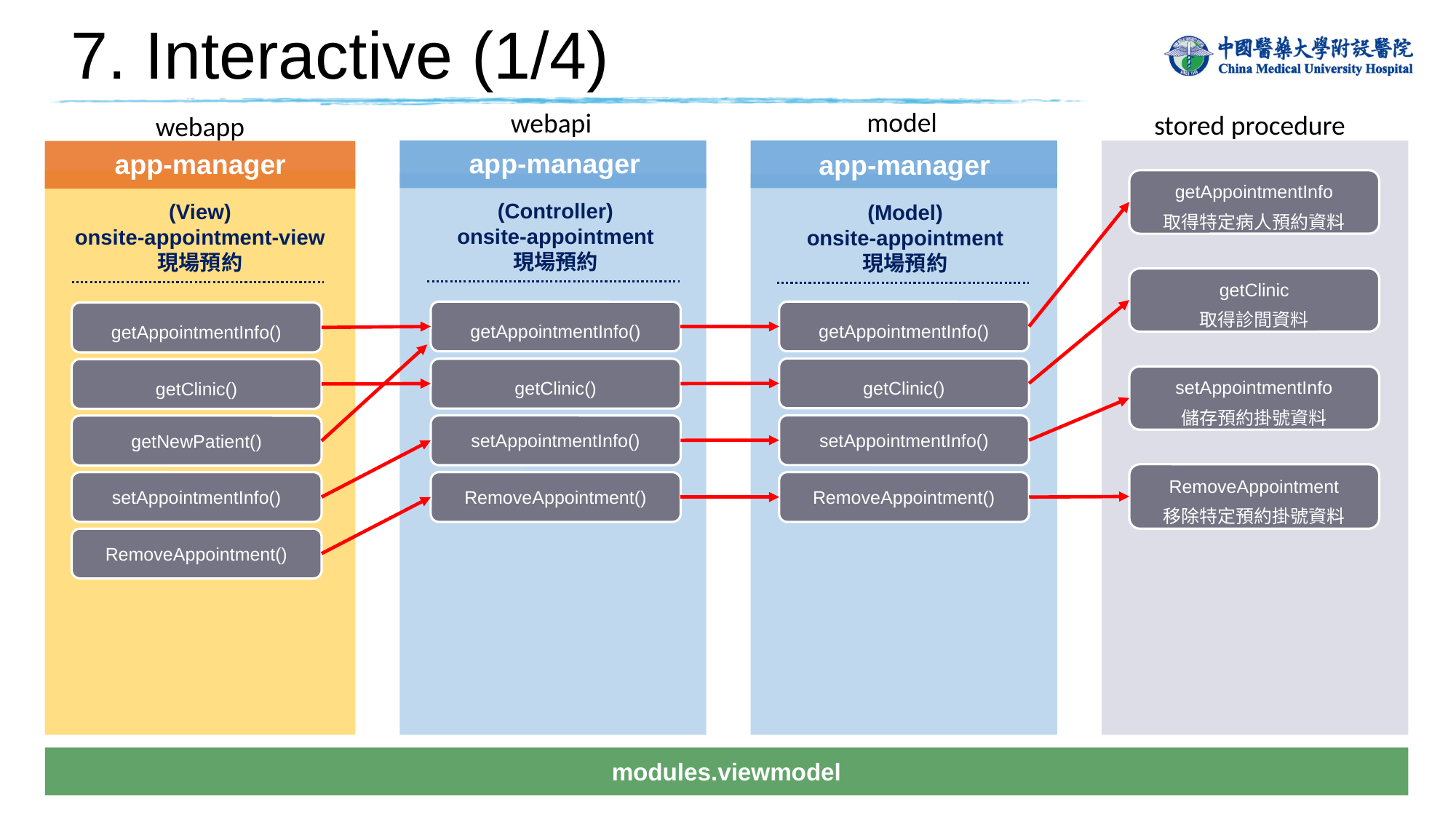

# 7. Interactive (1/4)
model
webapi
stored procedure
webapp

app-manager
app-manager
app-manager

getAppointmentInfo
取得特定病人預約資料

(Controller)
onsite-appointment
現場預約
(View)
onsite-appointment-view
現場預約
(Model)
onsite-appointment
現場預約
getClinic
取得診間資料
getAppointmentInfo()
getAppointmentInfo()
getAppointmentInfo()
getClinic()
getClinic()
getClinic()
setAppointmentInfo
儲存預約掛號資料
setAppointmentInfo()
setAppointmentInfo()
getNewPatient()​
RemoveAppointment
移除特定預約掛號資料
setAppointmentInfo()
RemoveAppointment()
RemoveAppointment()
RemoveAppointment()
modules.viewmodel